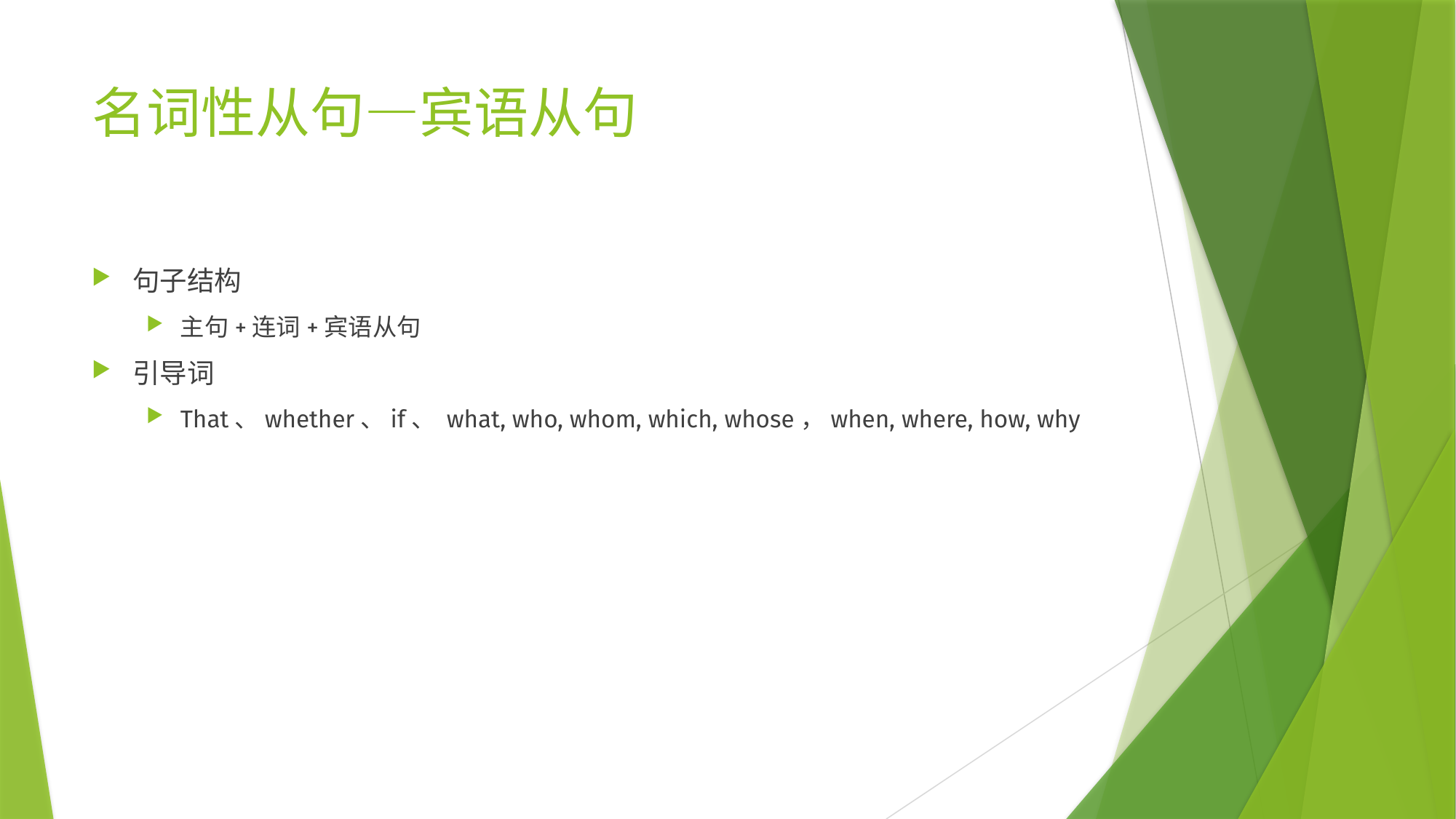

# 名词性从句—宾语从句
句子结构
主句+连词+宾语从句
引导词
That、whether、if、 what, who, whom, which, whose，when, where, how, why